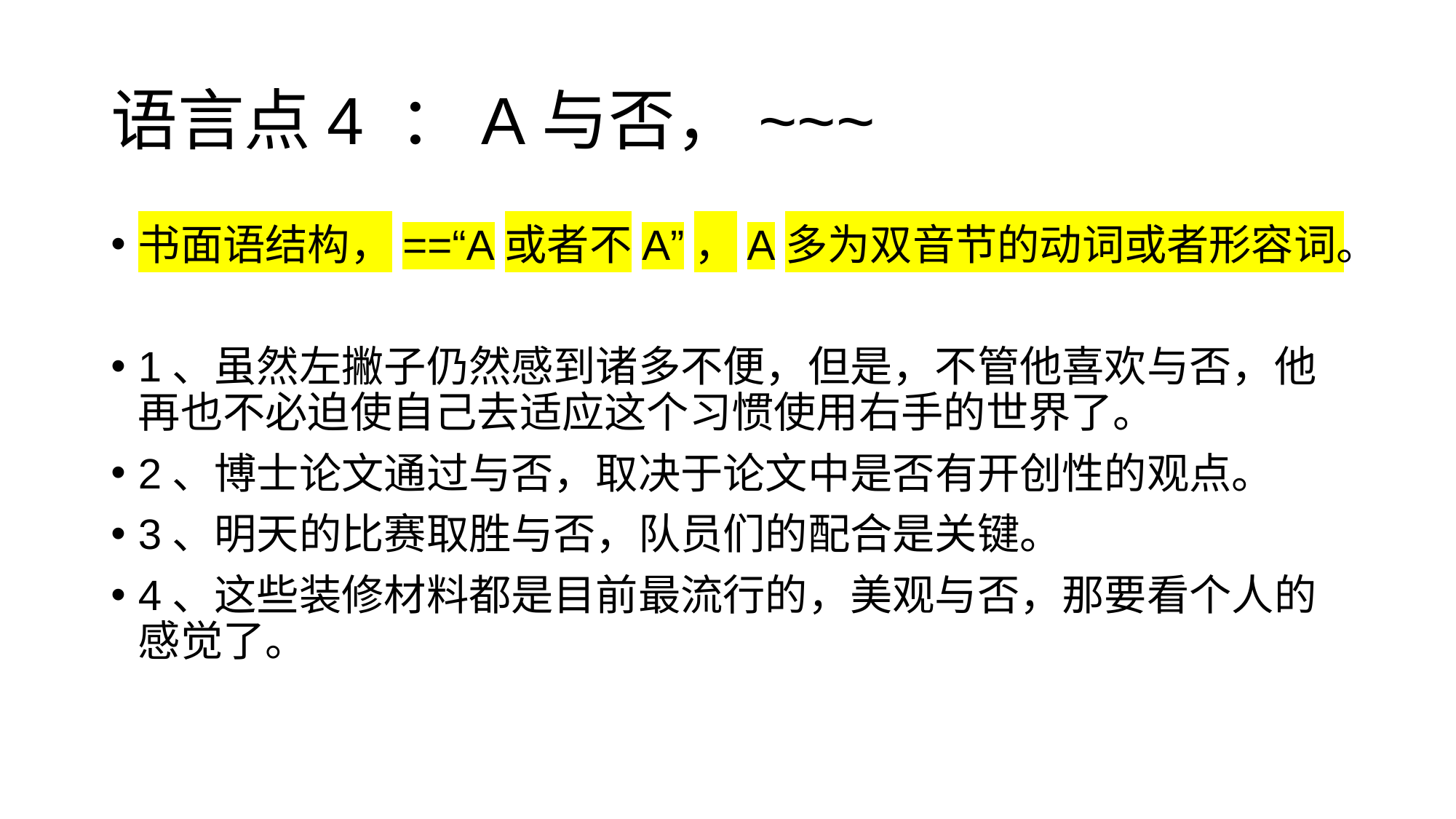

# 语言点4 ：A与否，~~~
书面语结构，==“A或者不A”，A多为双音节的动词或者形容词。

1、虽然左撇子仍然感到诸多不便，‌‌但是，‌‌不管他喜欢与否，‌‌他再也不必迫使自己去适应这个习惯使用右手的世界了。‌
2、博士论文通过与否，取决于论文中是否有开创性的观点。
3、‌‌明天的比赛取胜与否，‌‌队员们的配合是关键‌。
4、这些装修材料都是目前最流行的，‌‌美观与否，那要看个人的感觉了‌。